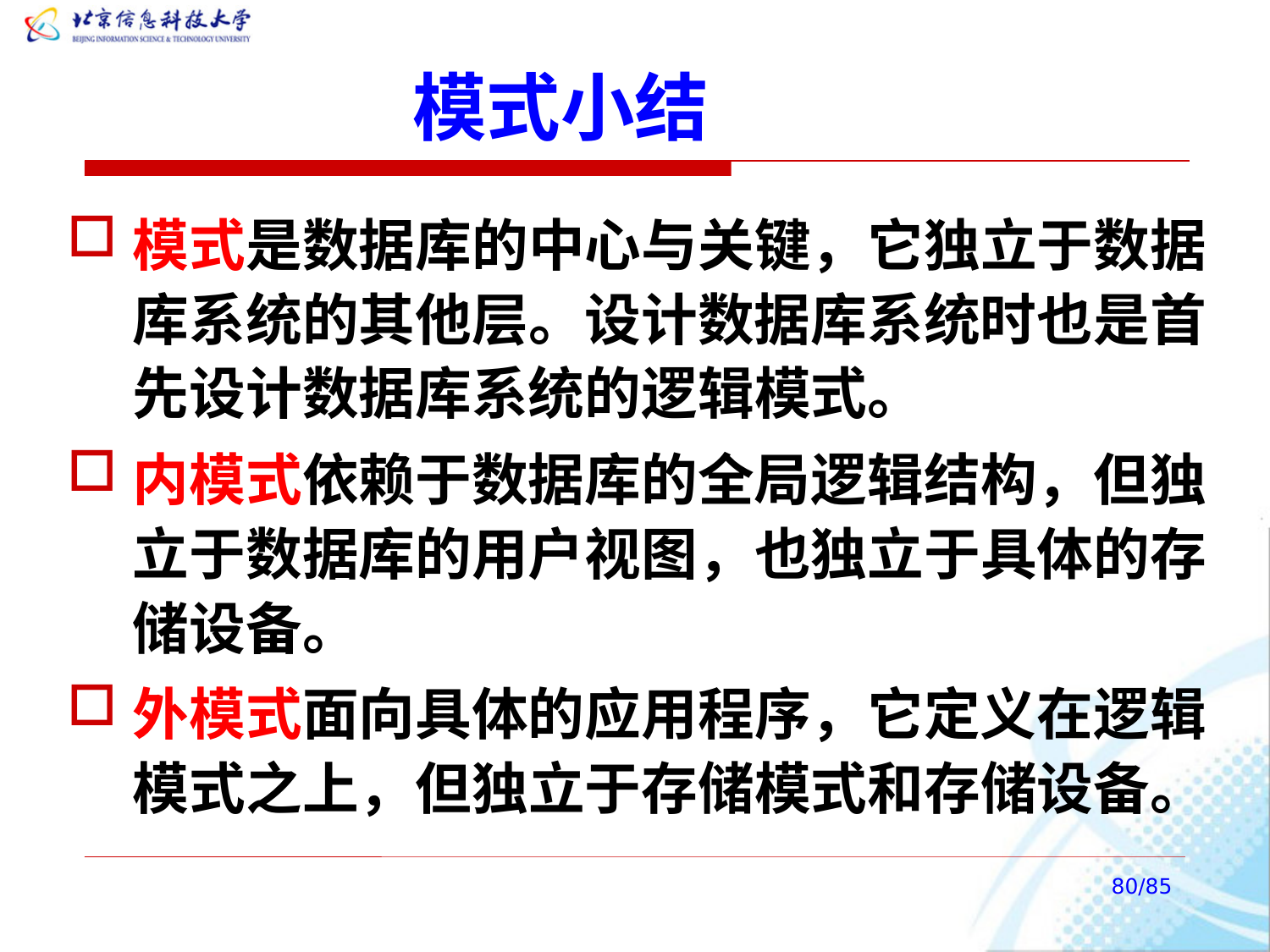

# 模式小结
模式是数据库的中心与关键，它独立于数据库系统的其他层。设计数据库系统时也是首先设计数据库系统的逻辑模式。
内模式依赖于数据库的全局逻辑结构，但独立于数据库的用户视图，也独立于具体的存储设备。
外模式面向具体的应用程序，它定义在逻辑模式之上，但独立于存储模式和存储设备。

80/85